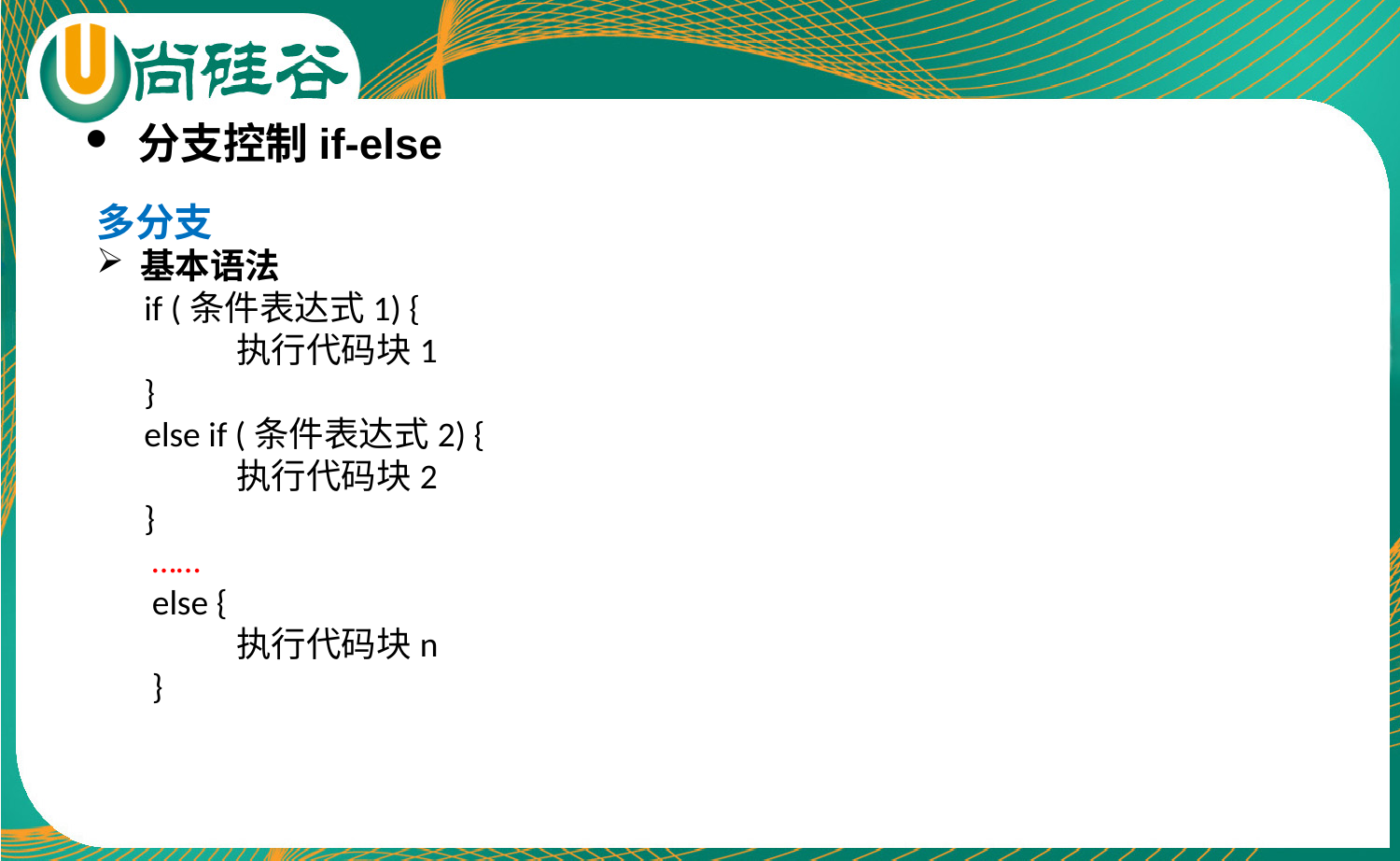

分支控制if-else

多分支
基本语法
      if (条件表达式1) {
	执行代码块1
      }
      else if (条件表达式2) {
	执行代码块2
      }
       ……
       else {
	执行代码块n
       }